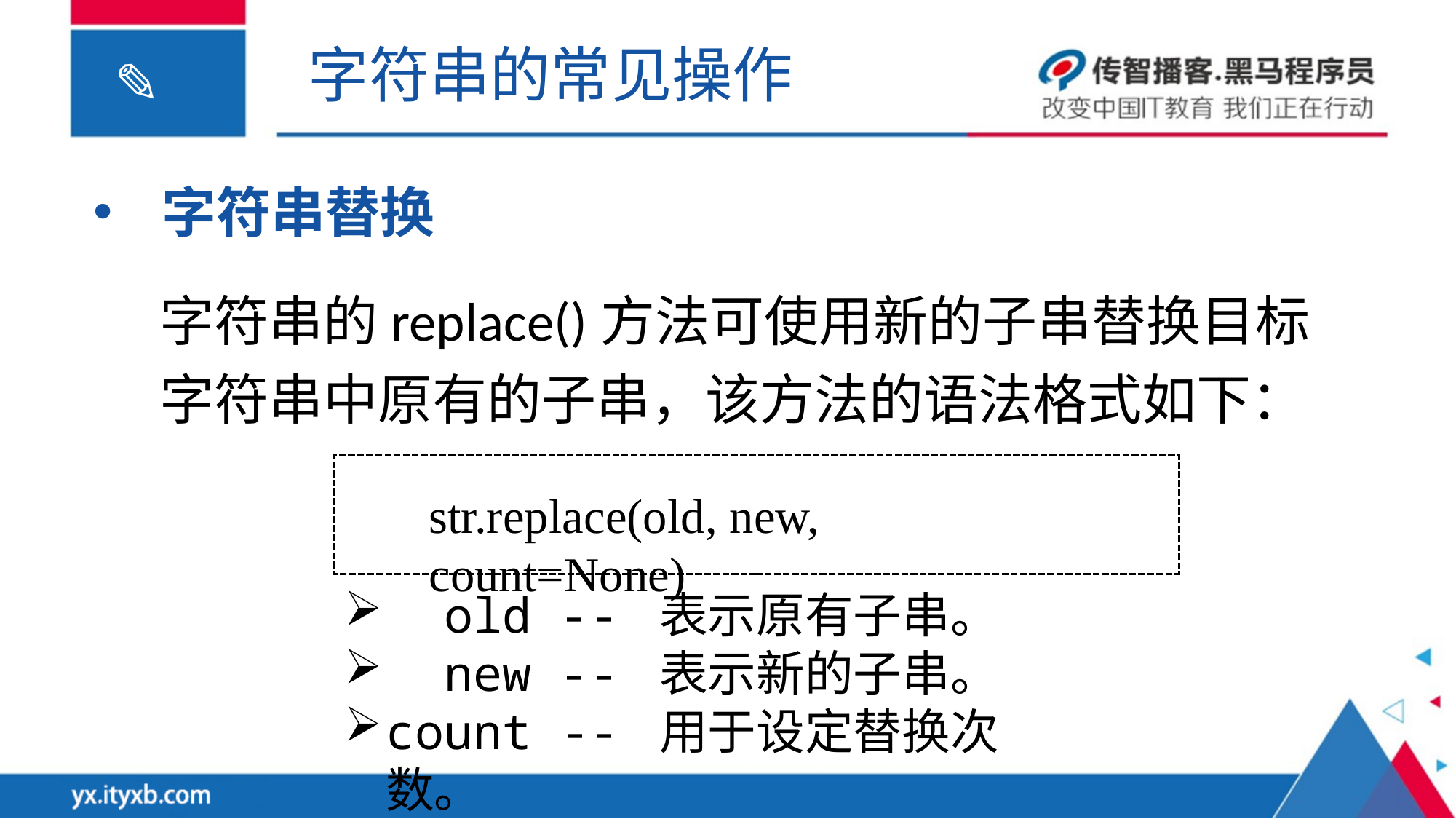

字符串的常见操作
字符串替换
字符串的replace()方法可使用新的子串替换目标字符串中原有的子串，该方法的语法格式如下：

str.replace(old, new, count=None)
  old -- 表示原有子串。
  new -- 表示新的子串。
count -- 用于设定替换次数。